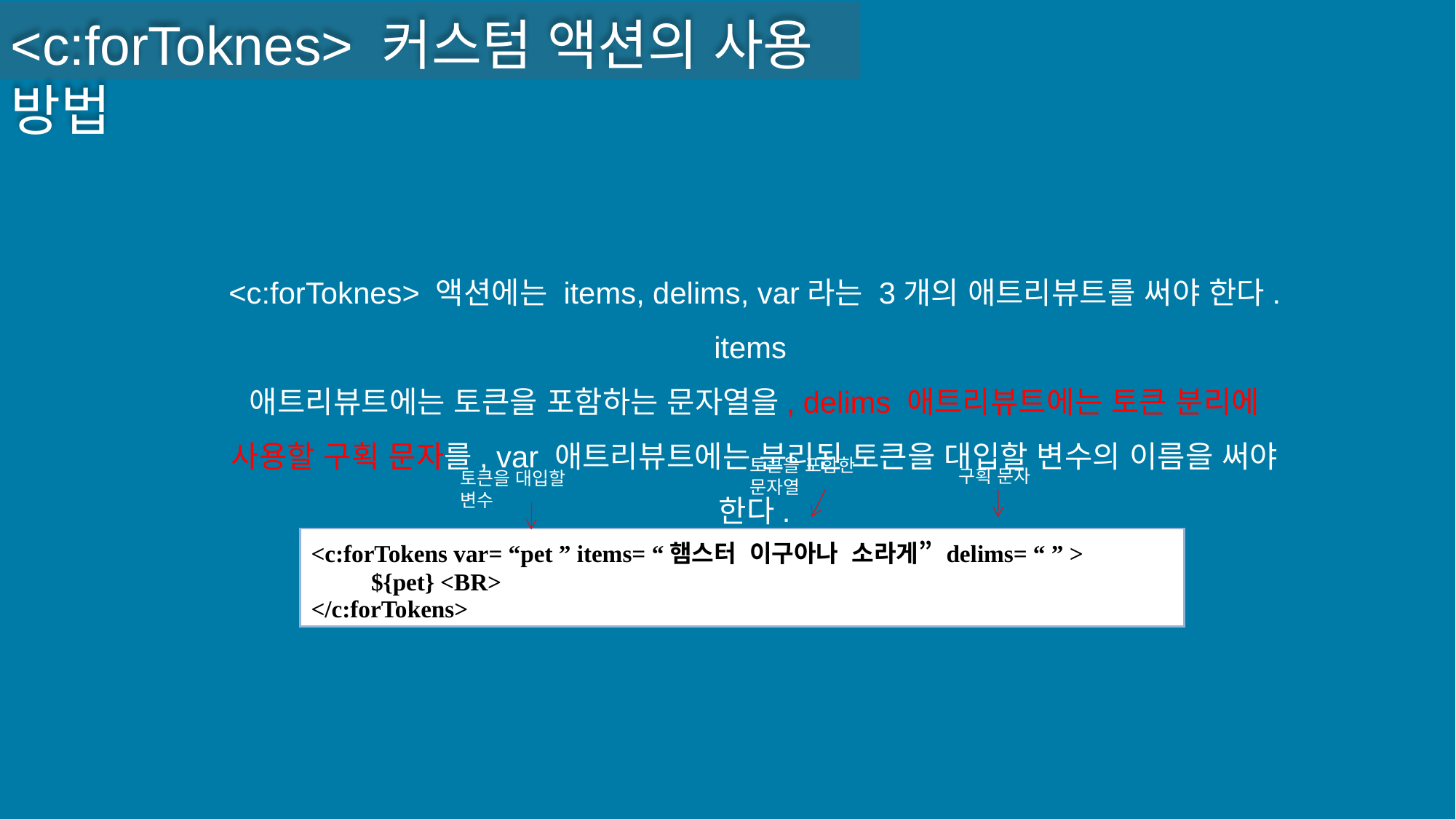

<c:forToknes> 커스텀 액션의 사용 방법
<c:forToknes> 액션에는 items, delims, var라는 3개의 애트리뷰트를 써야 한다. items
애트리뷰트에는 토큰을 포함하는 문자열을, delims 애트리뷰트에는 토큰 분리에 사용할 구획 문자를, var 애트리뷰트에는 분리된 토큰을 대입할 변수의 이름을 써야 한다.
토큰을 포함한 문자열
구획 문자
토큰을 대입할 변수
| <c:forTokens var= “pet ” items= “햄스터 이구아나 소라게” delims= “ ” > ${pet} <BR> </c:forTokens> |
| --- |